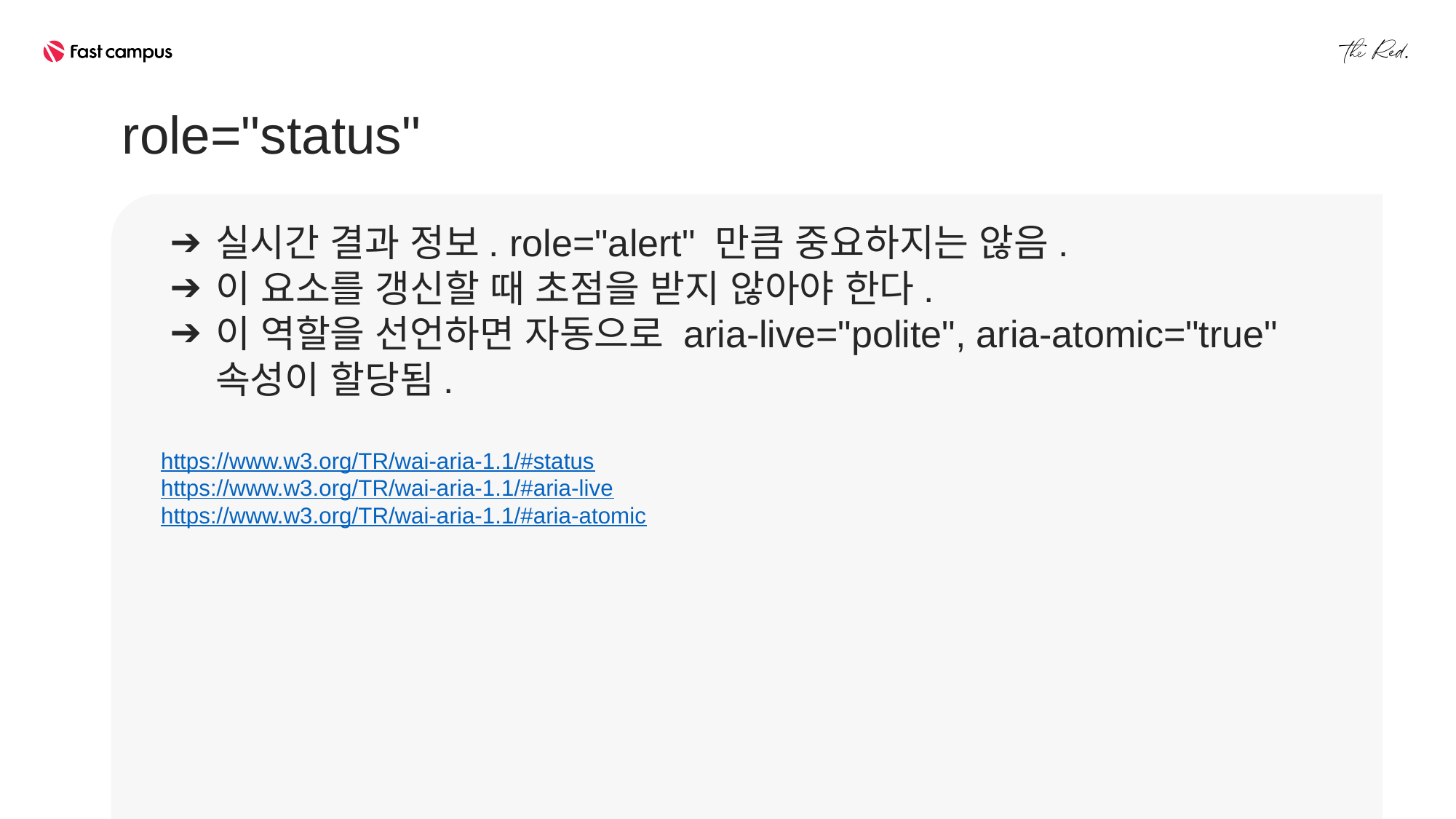

role="status"
실시간 결과 정보. role="alert" 만큼 중요하지는 않음.
이 요소를 갱신할 때 초점을 받지 않아야 한다.
이 역할을 선언하면 자동으로 aria-live="polite", aria-atomic="true" 속성이 할당됨.

https://www.w3.org/TR/wai-aria-1.1/#status
https://www.w3.org/TR/wai-aria-1.1/#aria-live
https://www.w3.org/TR/wai-aria-1.1/#aria-atomic